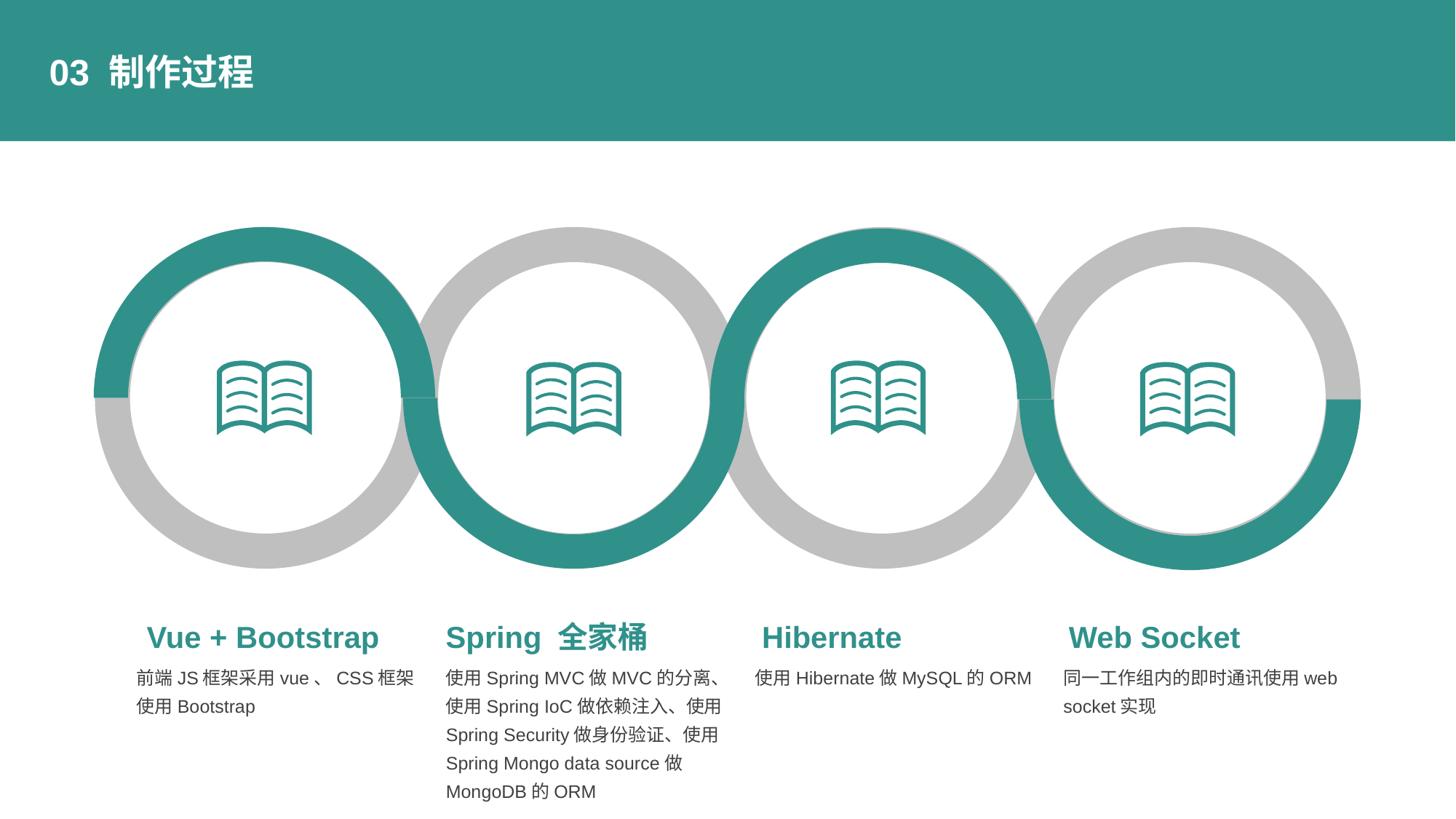

03 制作过程

Vue + Bootstrap
Spring 全家桶
Hibernate
Web Socket
前端JS框架采用vue、CSS框架使用Bootstrap
使用Spring MVC做MVC的分离、使用Spring IoC做依赖注入、使用Spring Security做身份验证、使用Spring Mongo data source做MongoDB的ORM
使用Hibernate做MySQL的ORM
同一工作组内的即时通讯使用web socket实现